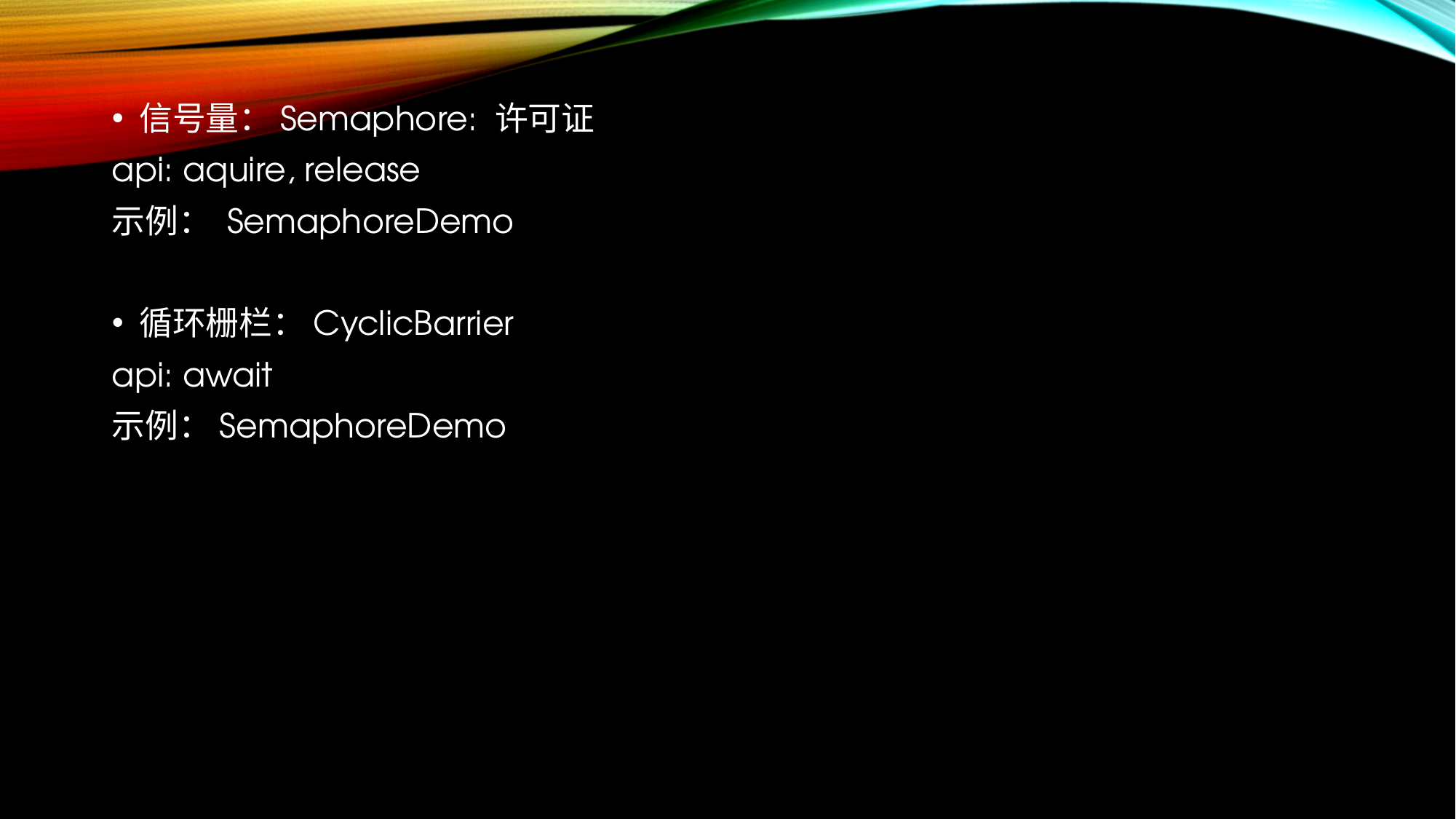

信号量：Semaphore: 许可证
api: aquire, release
示例： SemaphoreDemo

循环栅栏：CyclicBarrier
api: await
示例：SemaphoreDemo